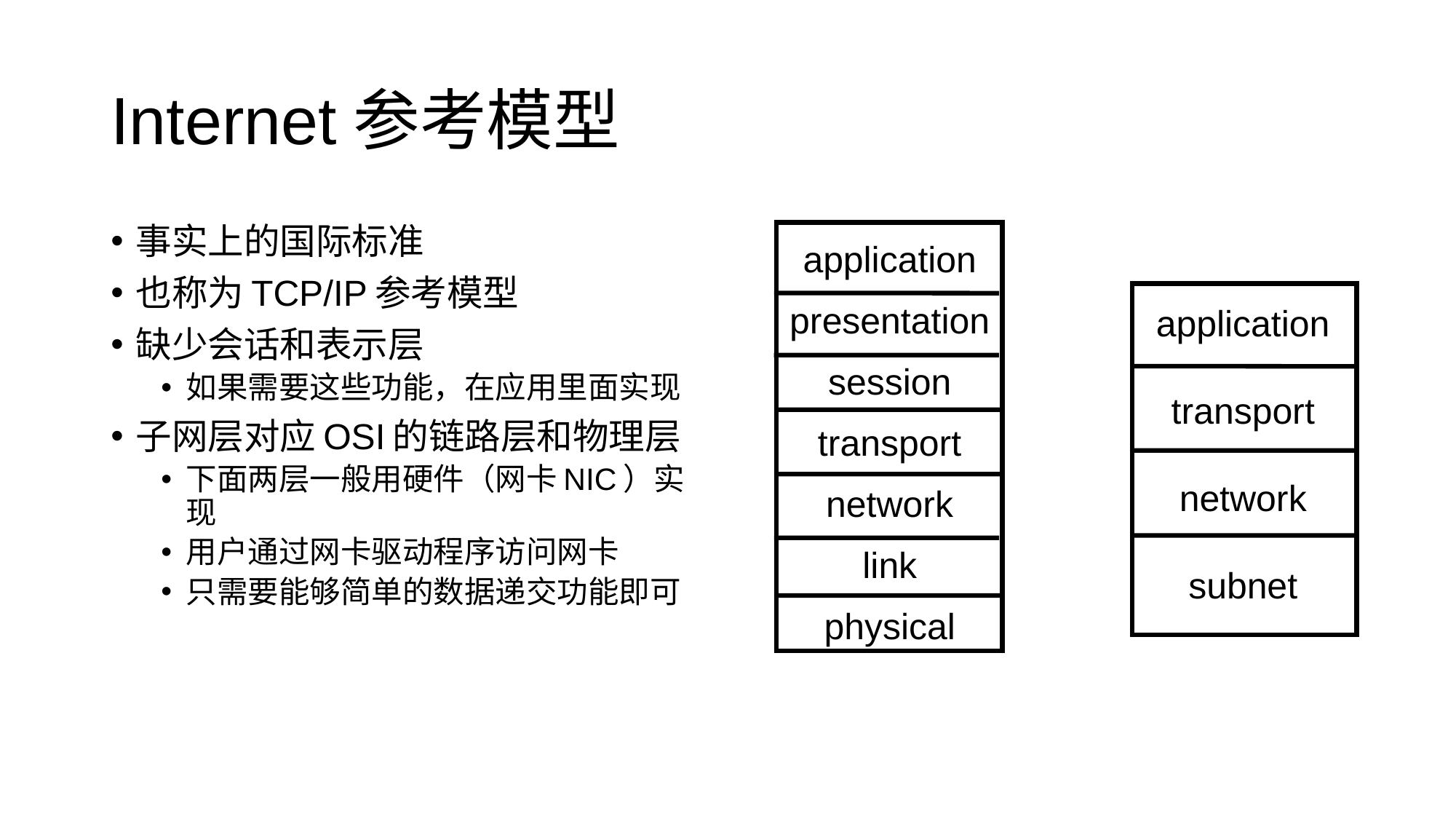

# Internet参考模型
事实上的国际标准
也称为TCP/IP参考模型
缺少会话和表示层
如果需要这些功能，在应用里面实现
子网层对应OSI的链路层和物理层
下面两层一般用硬件（网卡NIC）实现
用户通过网卡驱动程序访问网卡
只需要能够简单的数据递交功能即可

application

presentation

session

transport

network

link

physical

application

transport

network

subnet